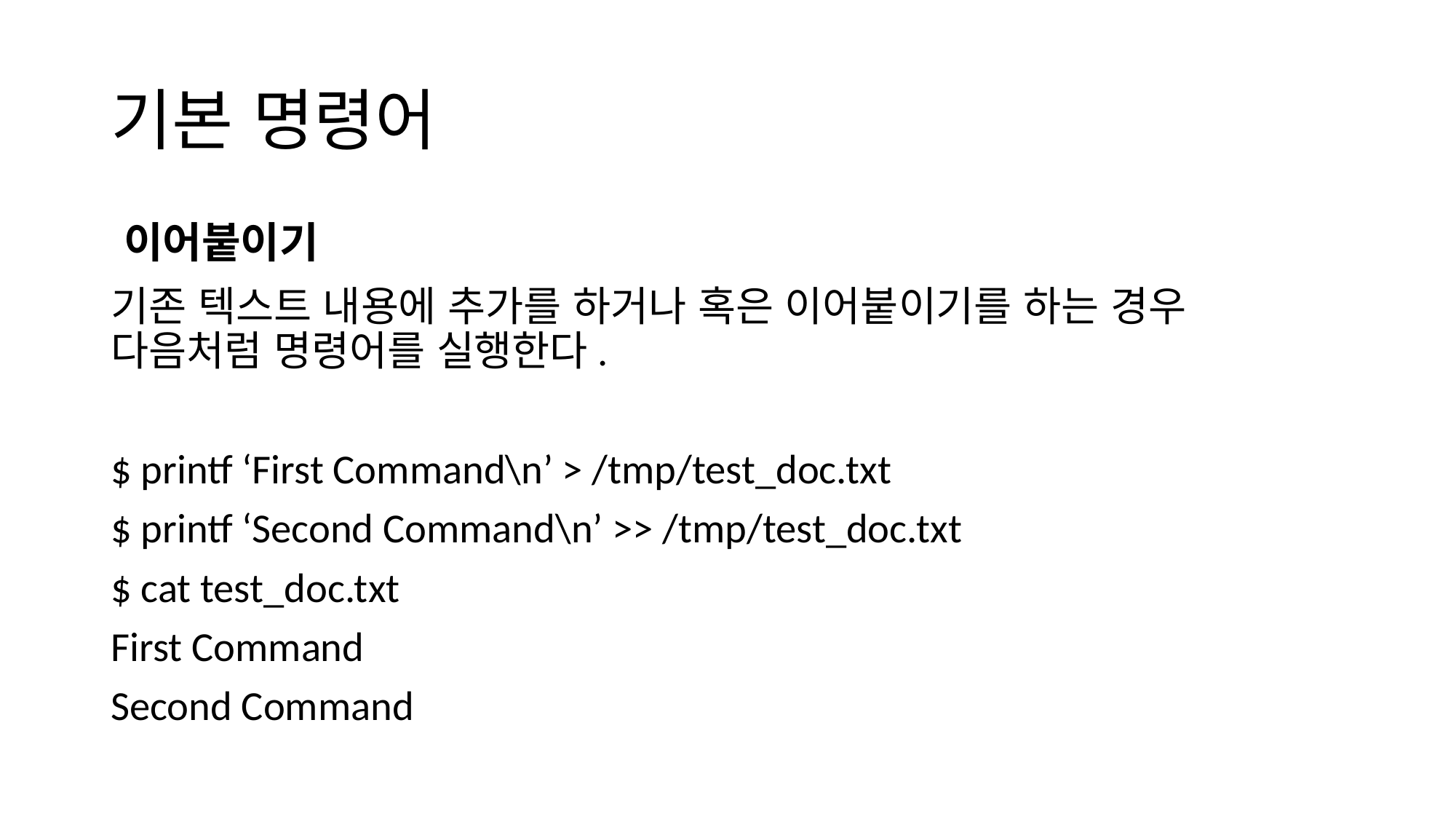

# 기본 명령어
이어붙이기
기존 텍스트 내용에 추가를 하거나 혹은 이어붙이기를 하는 경우 다음처럼 명령어를 실행한다.

$ printf ‘First Command\n’ > /tmp/test_doc.txt
$ printf ‘Second Command\n’ >> /tmp/test_doc.txt
$ cat test_doc.txt
First Command
Second Command